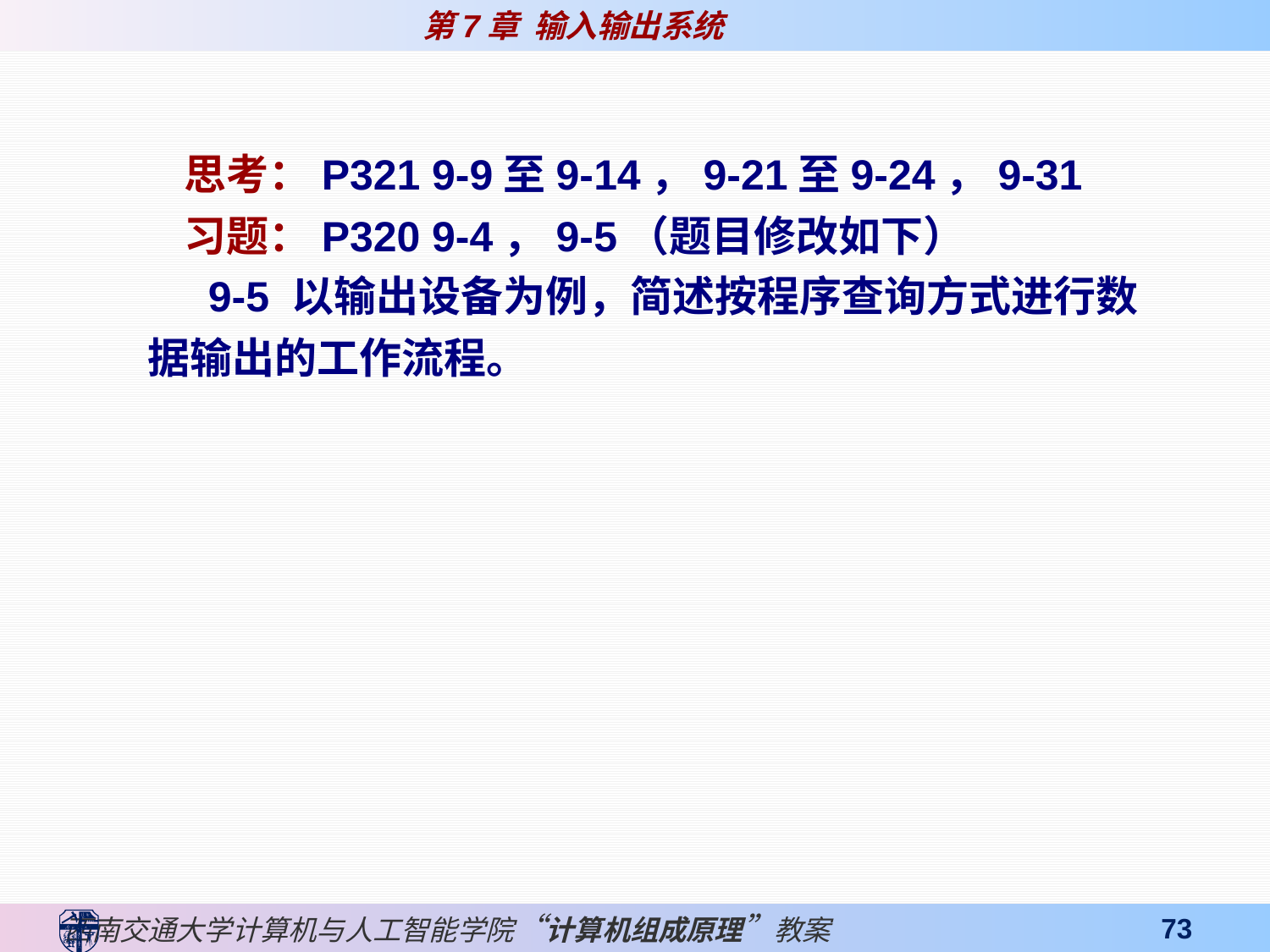

思考：P321 9-9至9-14，9-21至9-24，9-31
习题：P320 9-4，9-5（题目修改如下）
  9-5 以输出设备为例，简述按程序查询方式进行数据输出的工作流程。